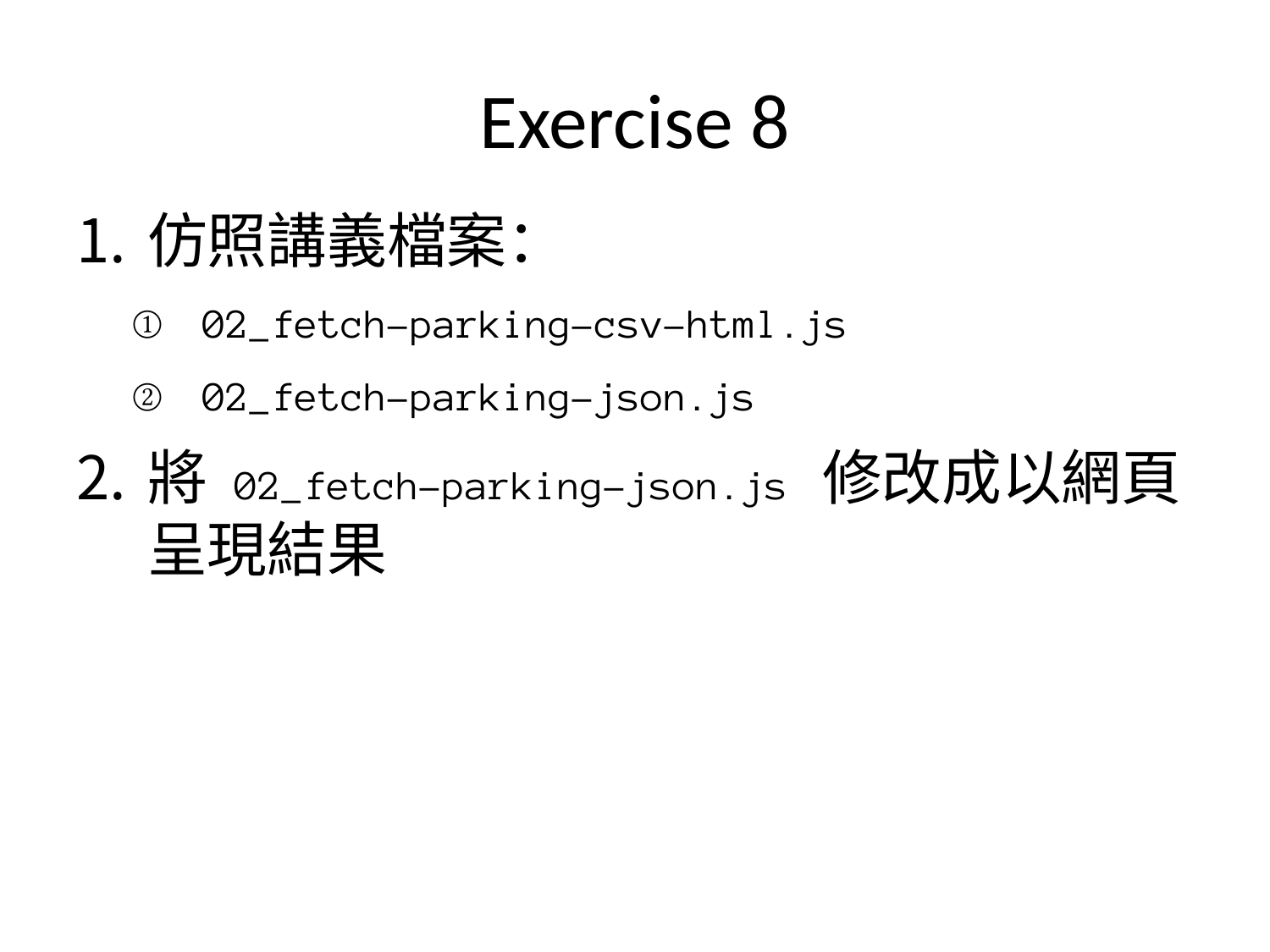

# Exercise 8
仿照講義檔案：
02_fetch-parking-csv-html.js
02_fetch-parking-json.js
將 02_fetch-parking-json.js 修改成以網頁呈現結果